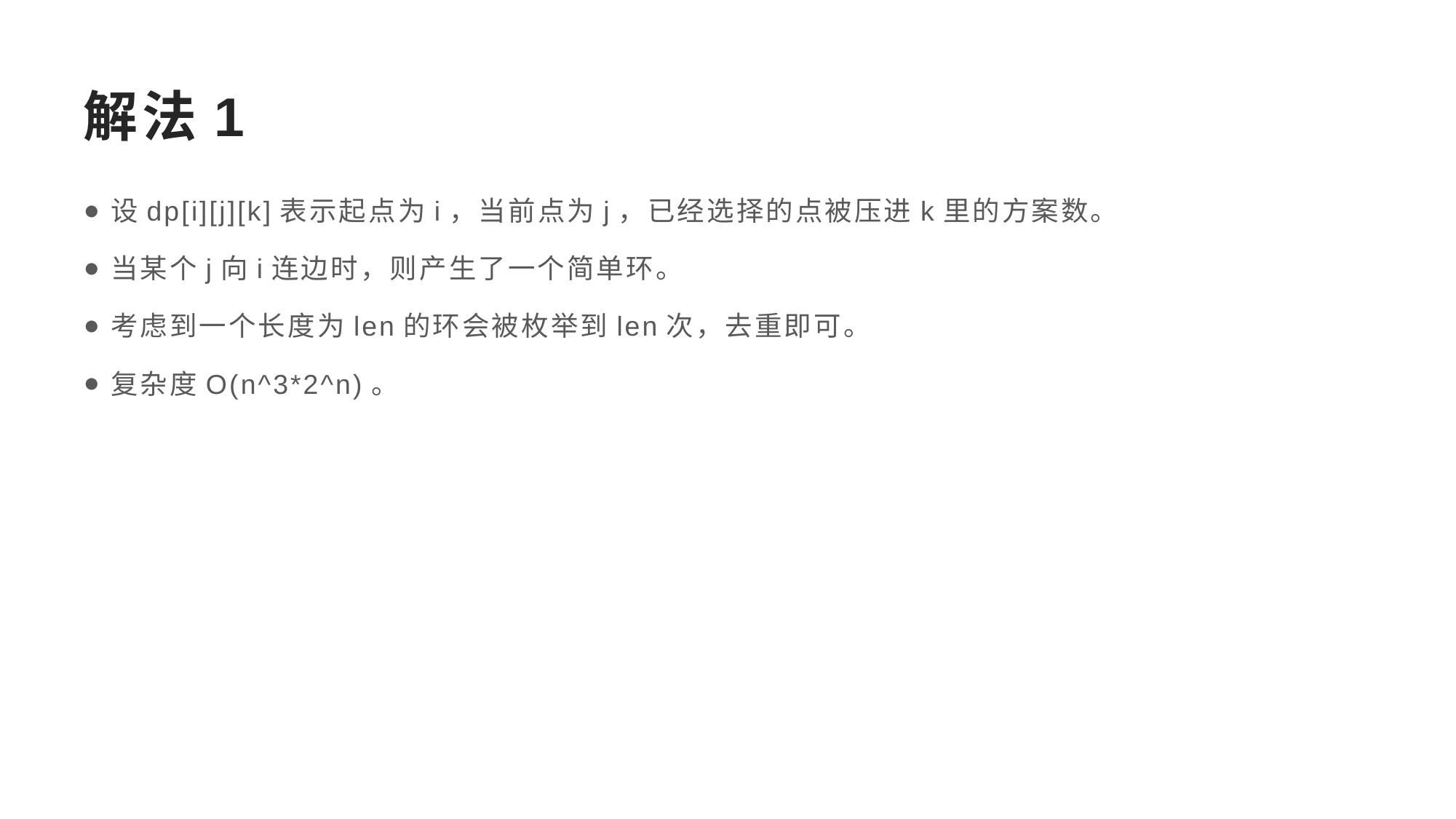

# 解法1
设dp[i][j][k]表示起点为i，当前点为j，已经选择的点被压进k里的方案数。
当某个j向i连边时，则产生了一个简单环。
考虑到一个长度为len的环会被枚举到len次，去重即可。
复杂度O(n^3*2^n)。